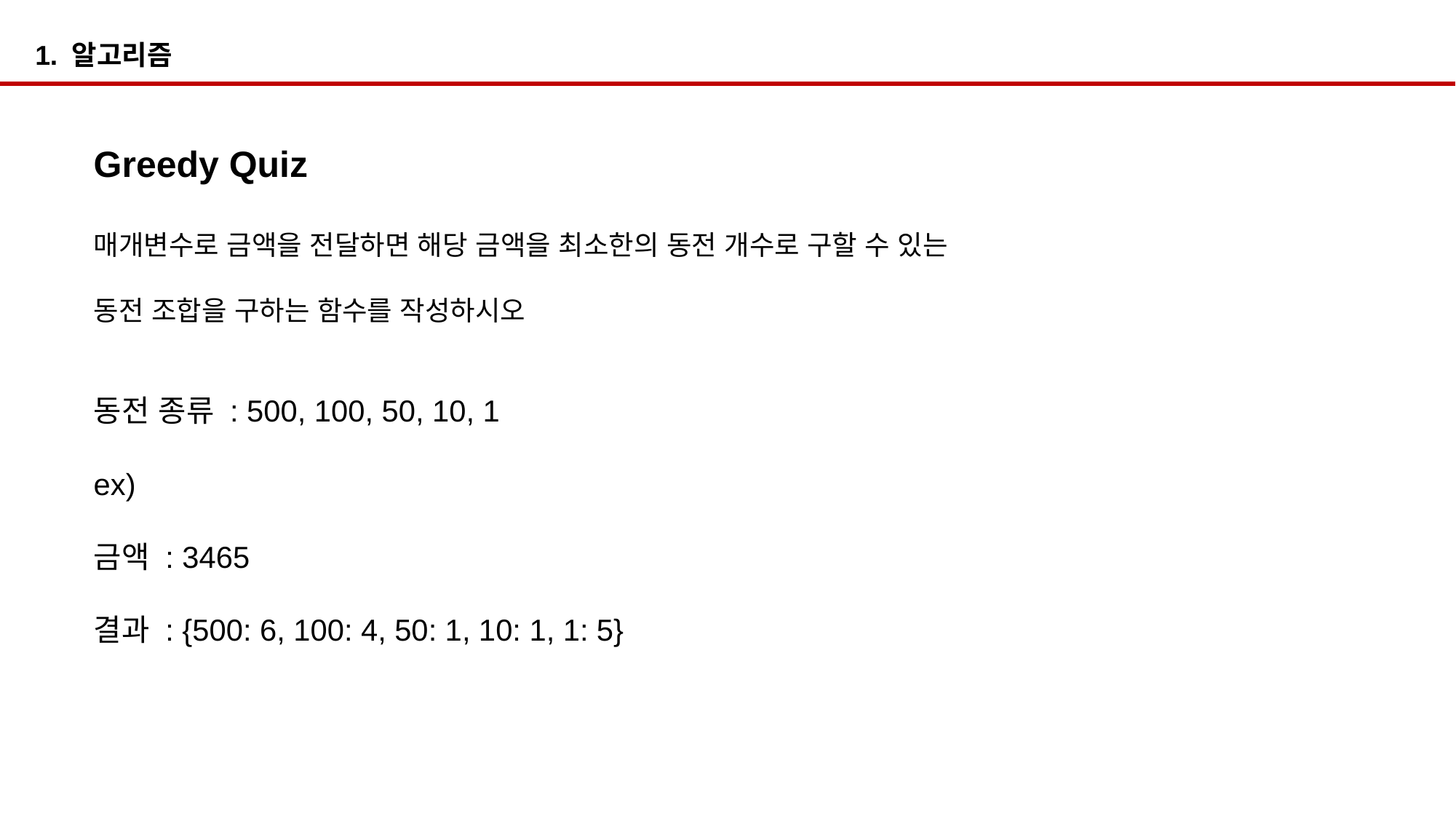

1. 알고리즘
Greedy Quiz

매개변수로 금액을 전달하면 해당 금액을 최소한의 동전 개수로 구할 수 있는

동전 조합을 구하는 함수를 작성하시오

동전 종류 : 500, 100, 50, 10, 1

ex)

금액 : 3465

결과 : {500: 6, 100: 4, 50: 1, 10: 1, 1: 5}